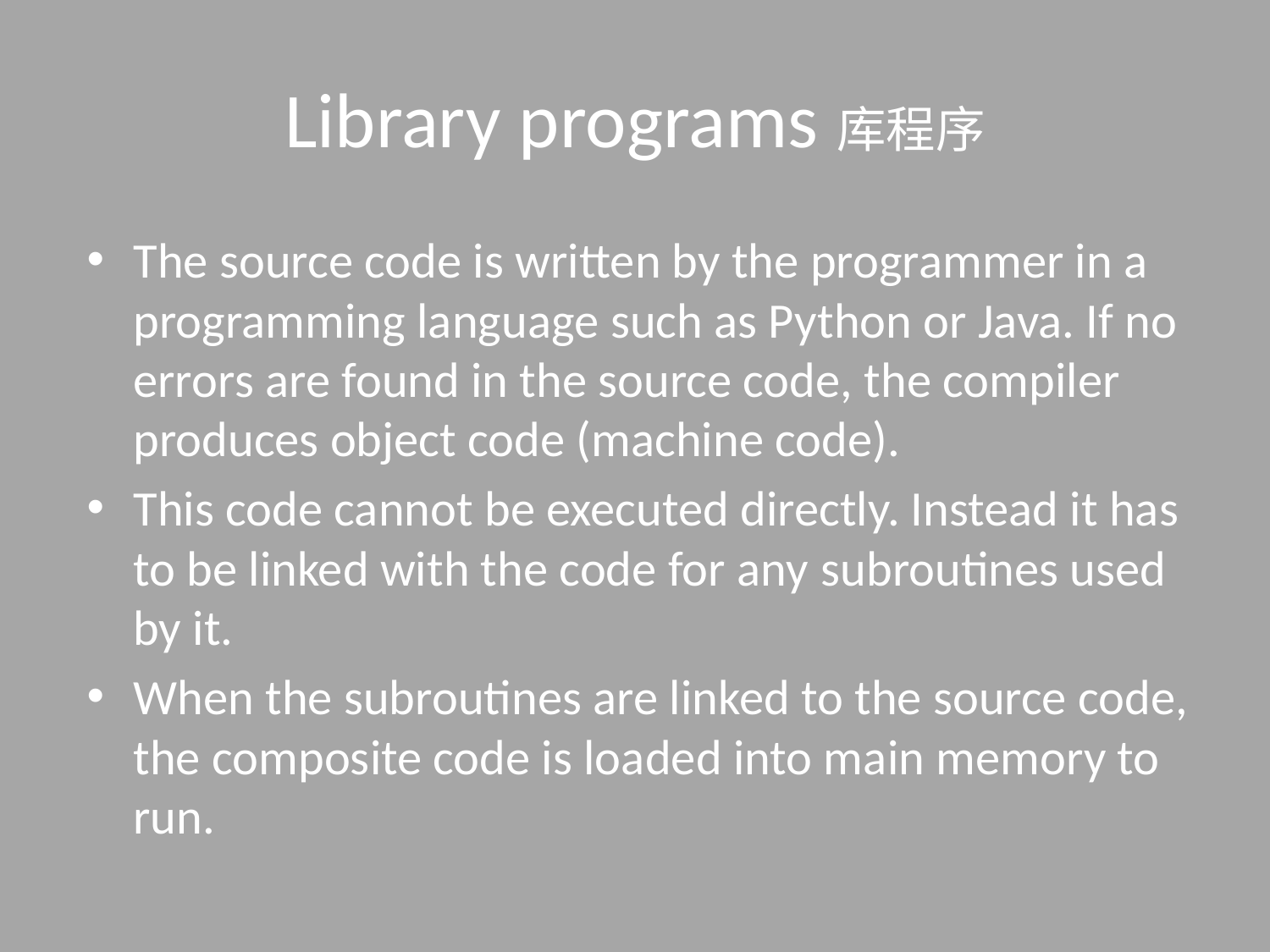

# Library programs库程序
The source code is written by the programmer in a programming language such as Python or Java. If no errors are found in the source code, the compiler produces object code (machine code).
This code cannot be executed directly. Instead it has to be linked with the code for any subroutines used by it.
When the subroutines are linked to the source code, the composite code is loaded into main memory to run.